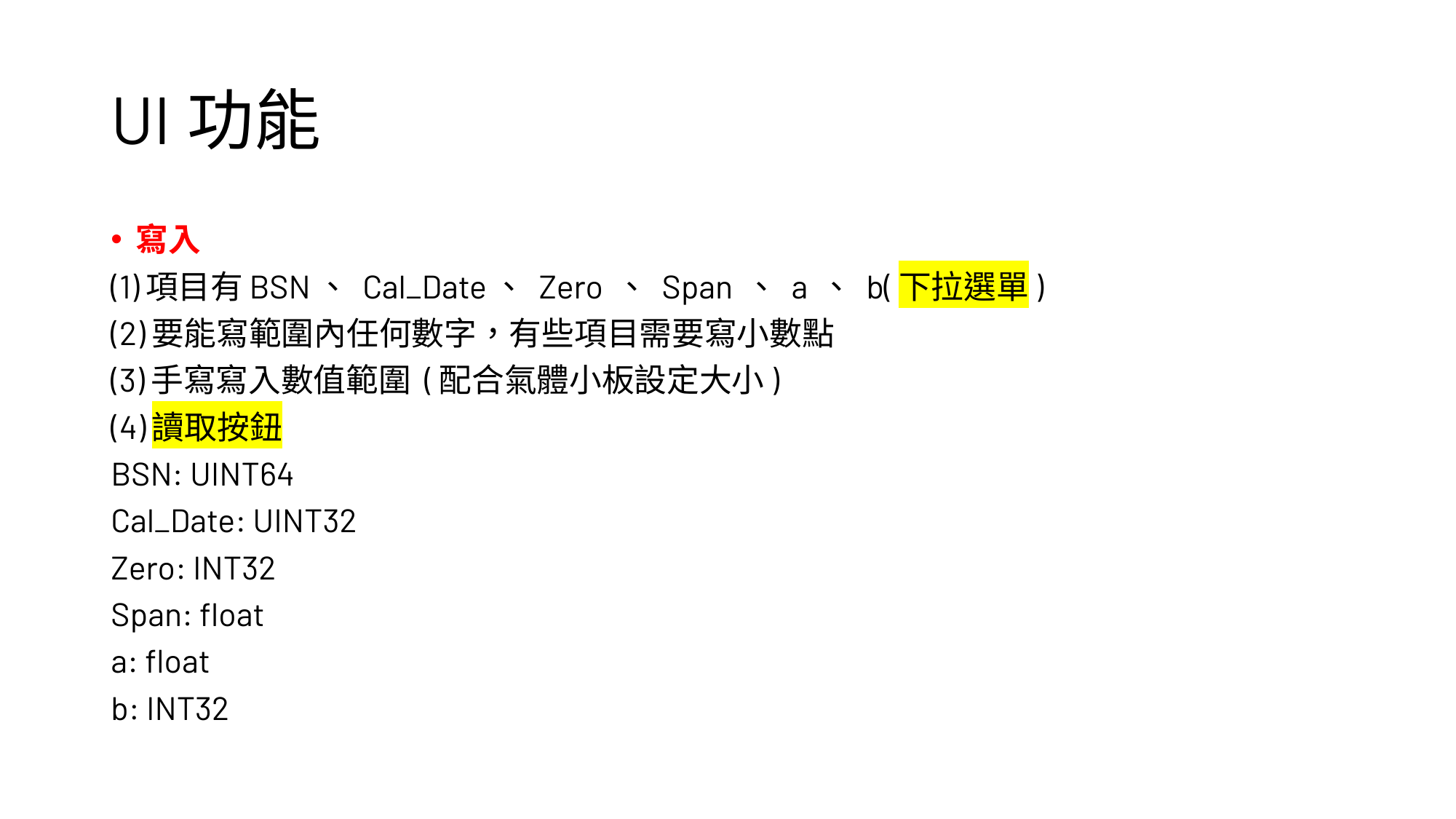

# UI功能
寫入
(1)項目有BSN、 Cal_Date、 Zero 、 Span 、 a 、 b(下拉選單)
(2)要能寫範圍內任何數字，有些項目需要寫小數點
(3)手寫寫入數值範圍 (配合氣體小板設定大小)
(4)讀取按鈕
BSN: UINT64
Cal_Date: UINT32
Zero: INT32
Span: float
a: float
b: INT32